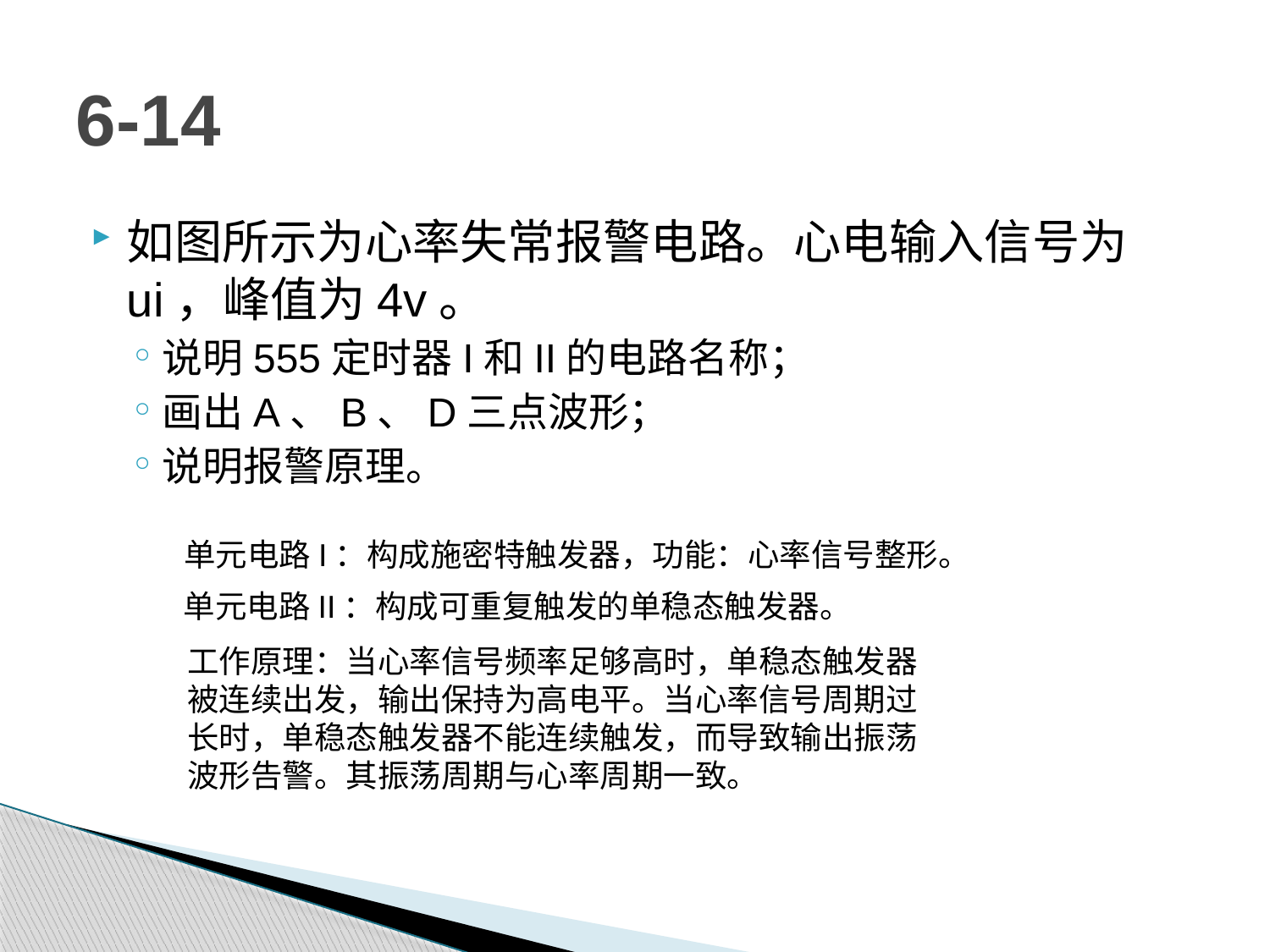

# 6-14
如图所示为心率失常报警电路。心电输入信号为ui，峰值为4v。
说明555定时器I和II的电路名称；
画出A、B、D三点波形；
说明报警原理。
单元电路I：构成施密特触发器，功能：心率信号整形。
单元电路II：构成可重复触发的单稳态触发器。
工作原理：当心率信号频率足够高时，单稳态触发器被连续出发，输出保持为高电平。当心率信号周期过长时，单稳态触发器不能连续触发，而导致输出振荡波形告警。其振荡周期与心率周期一致。